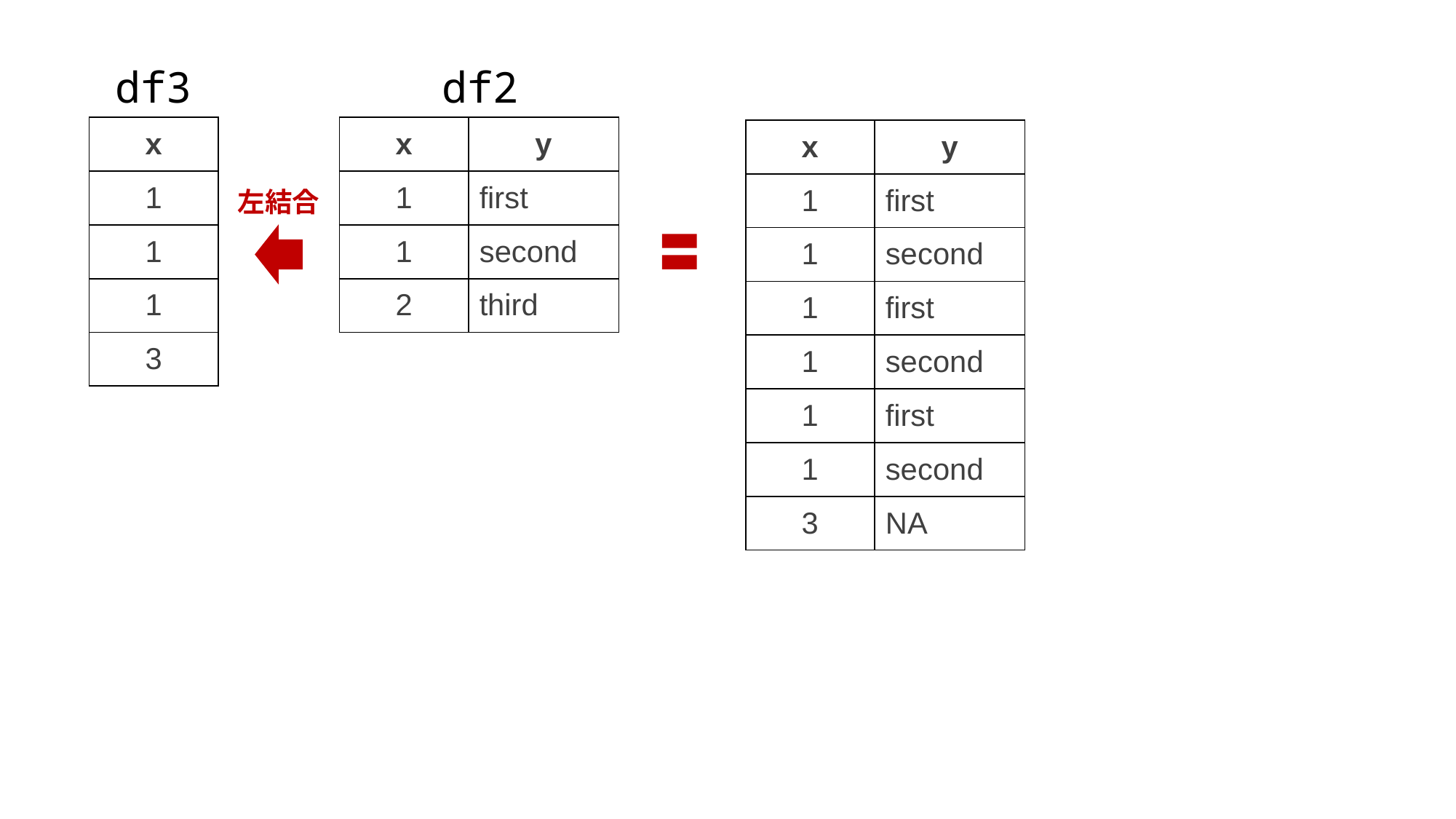

df3
df2
| x |
| --- |
| 1 |
| 1 |
| 1 |
| 3 |
| x | y |
| --- | --- |
| 1 | first |
| 1 | second |
| 2 | third |
| x | y |
| --- | --- |
| 1 | first |
| 1 | second |
| 1 | first |
| 1 | second |
| 1 | first |
| 1 | second |
| 3 | NA |
左結合